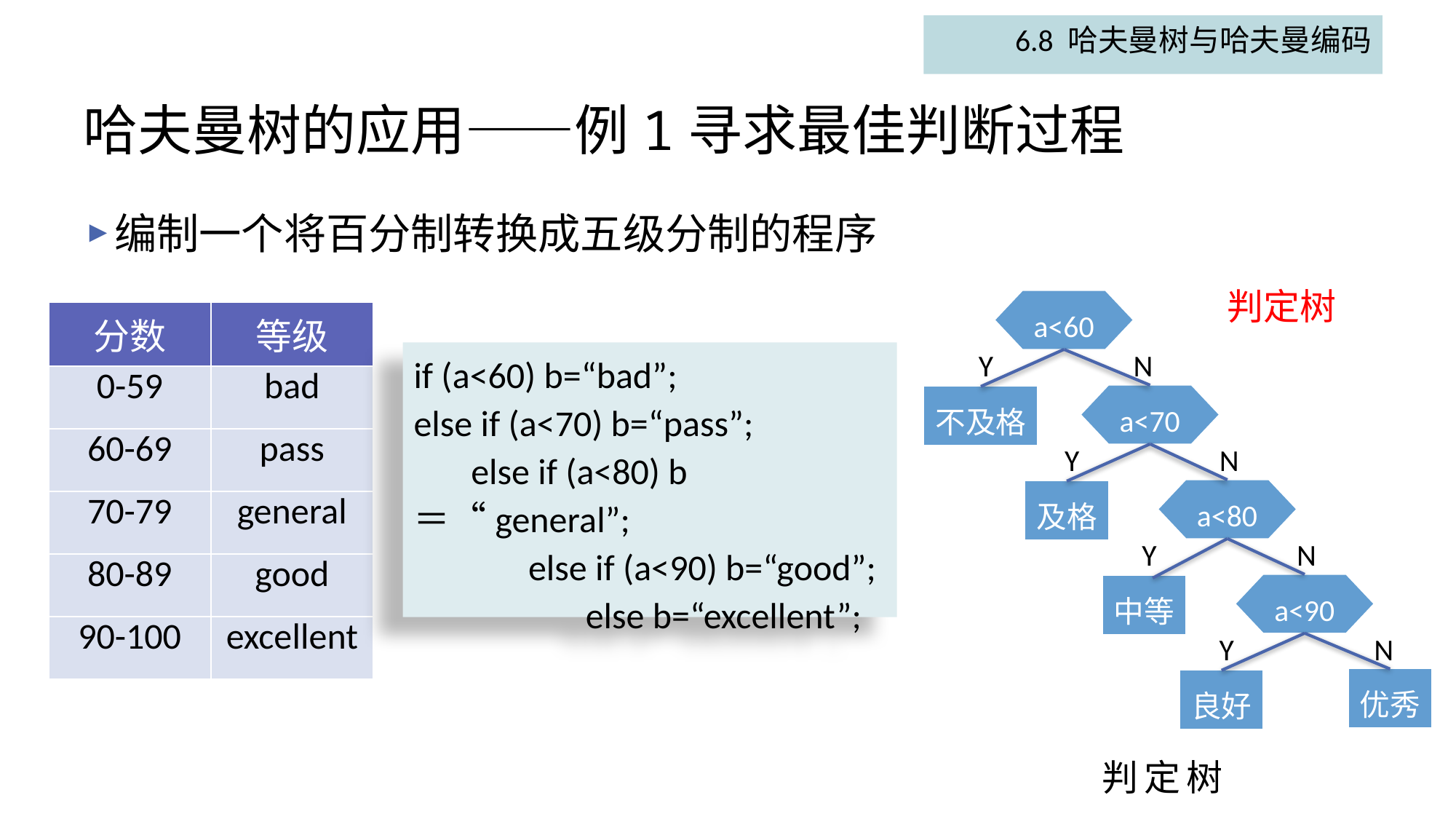

6.8 哈夫曼树与哈夫曼编码
# 哈夫曼树的应用——例1寻求最佳判断过程
编制一个将百分制转换成五级分制的程序

判定树
a<60
Y
N
a<70
不及格
Y
N
a<80
及格
Y
N
a<90
中等
Y
N
优秀
良好
判定树1
| 分数 | 等级 |
| --- | --- |
| 0-59 | bad |
| 60-69 | pass |
| 70-79 | general |
| 80-89 | good |
| 90-100 | excellent |
if (a<60) b=“bad”;
else if (a<70) b=“pass”;
       else if (a<80) b＝“general”;
              else if (a<90) b=“good”;
                     else b=“excellent”;